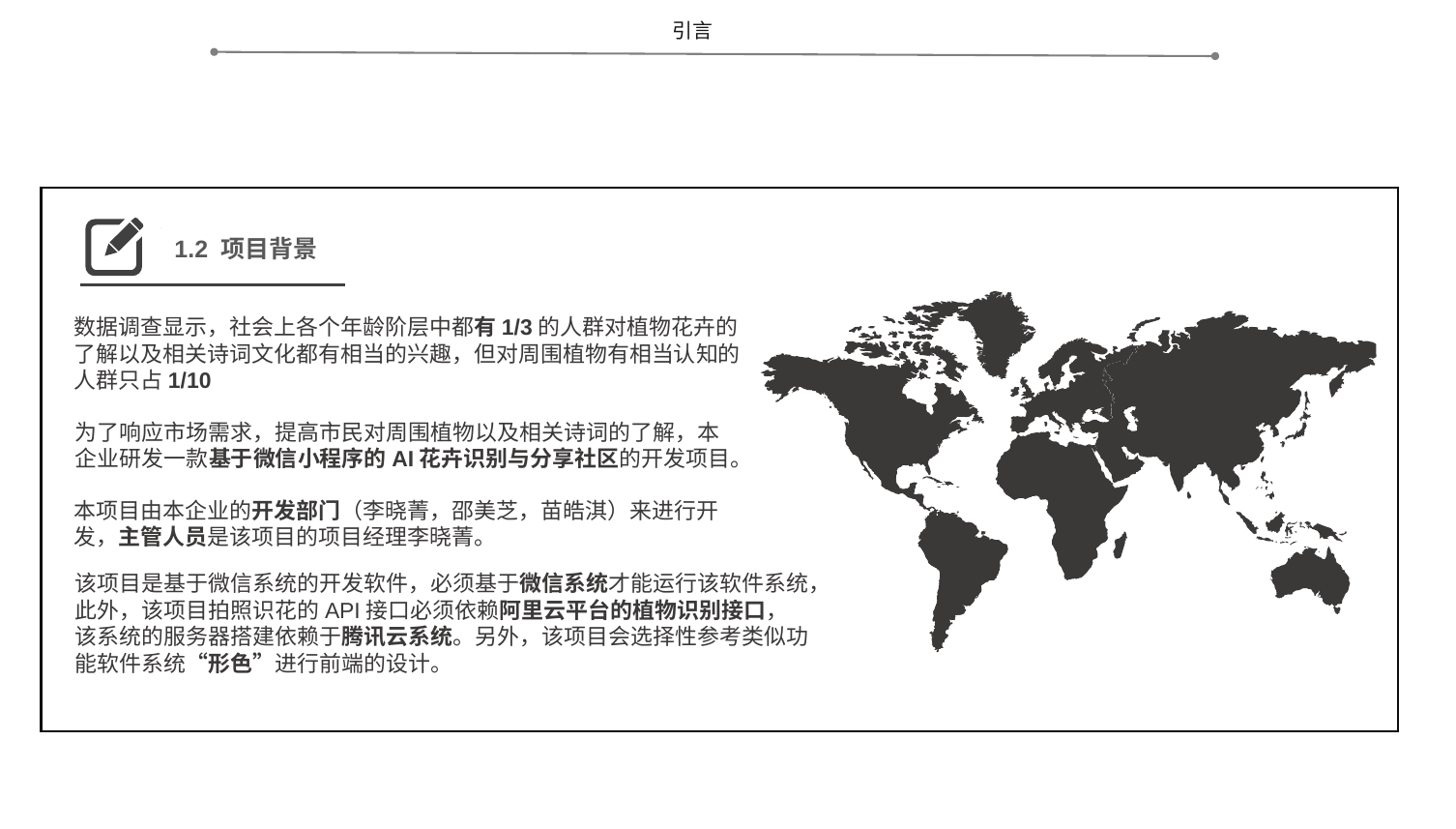

引言

1.2 项目背景

数据调查显示，社会上各个年龄阶层中都有1/3的人群对植物花卉的了解以及相关诗词文化都有相当的兴趣，但对周围植物有相当认知的人群只占1/10
为了响应市场需求，提高市民对周围植物以及相关诗词的了解，本企业研发一款基于微信小程序的AI花卉识别与分享社区的开发项目。
本项目由本企业的开发部门（李晓菁，邵美芝，苗皓淇）来进行开发，主管人员是该项目的项目经理李晓菁。
该项目是基于微信系统的开发软件，必须基于微信系统才能运行该软件系统，此外，该项目拍照识花的API接口必须依赖阿里云平台的植物识别接口，该系统的服务器搭建依赖于腾讯云系统。另外，该项目会选择性参考类似功能软件系统“形色”进行前端的设计。